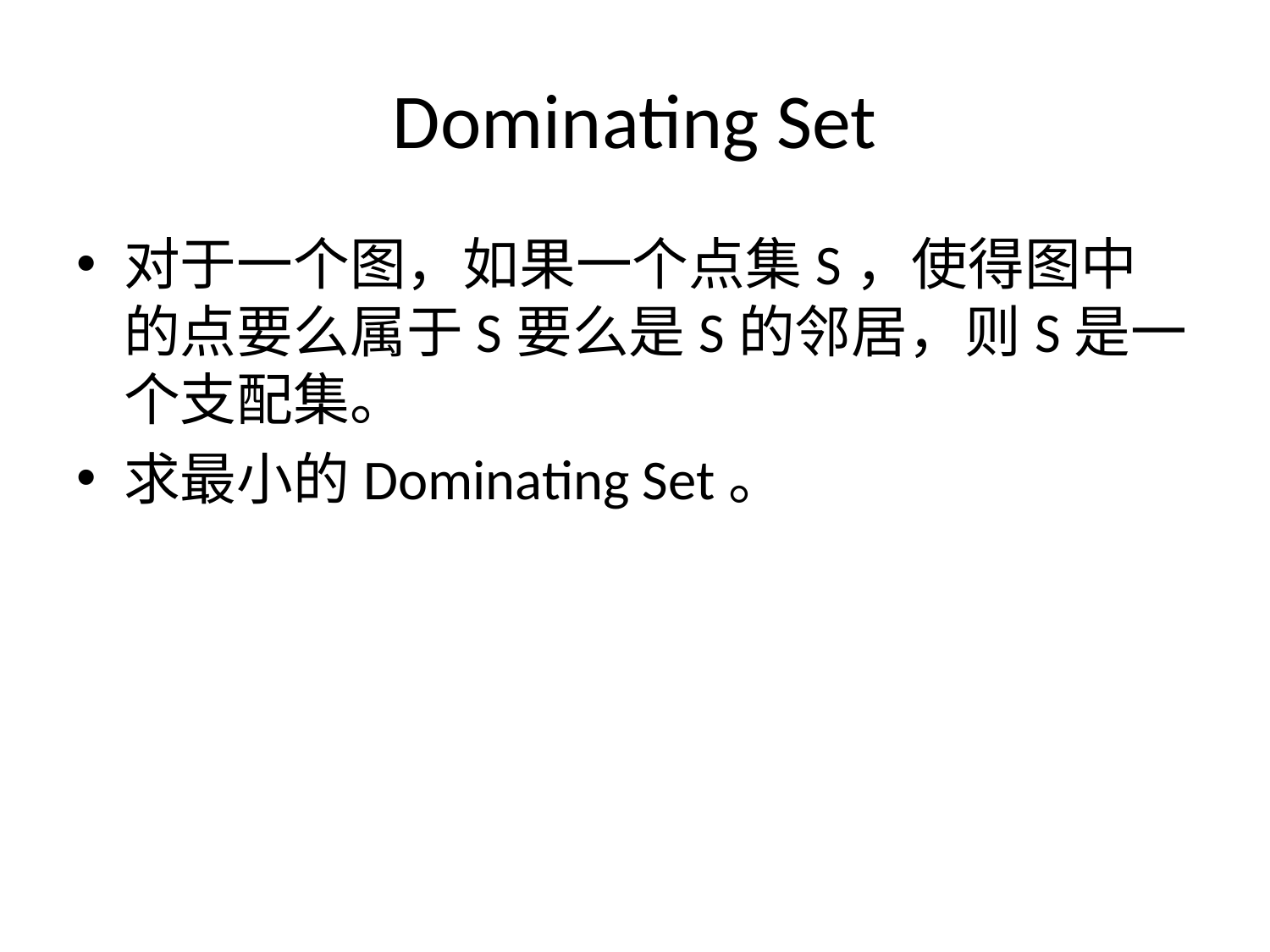

# Dominating Set
对于一个图，如果一个点集S，使得图中的点要么属于S要么是S的邻居，则S是一个支配集。
求最小的Dominating Set。